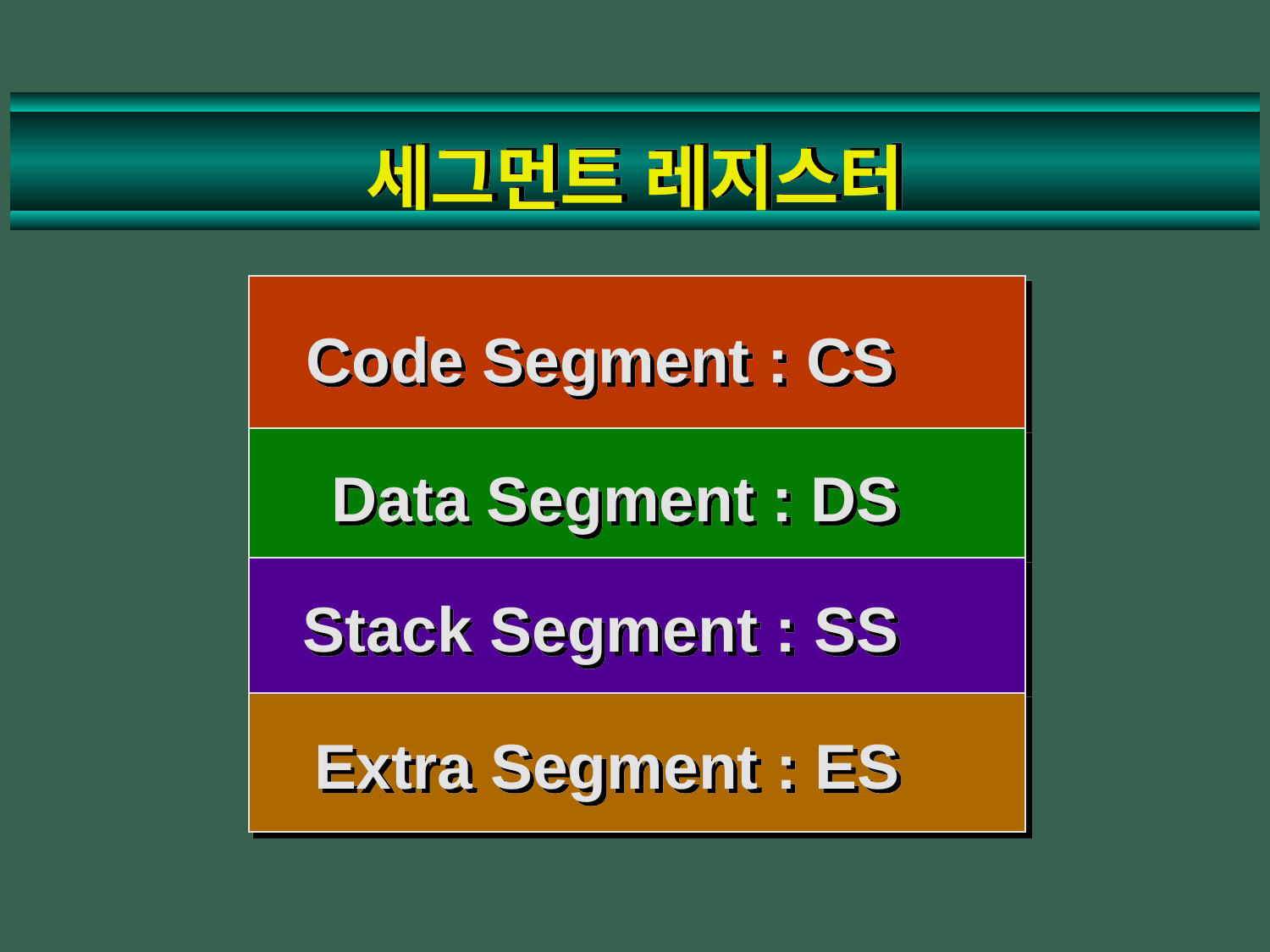

# 세그먼트 레지스터

Code Segment : CS

Data Segment : DS

Stack Segment : SS

Extra Segment : ES